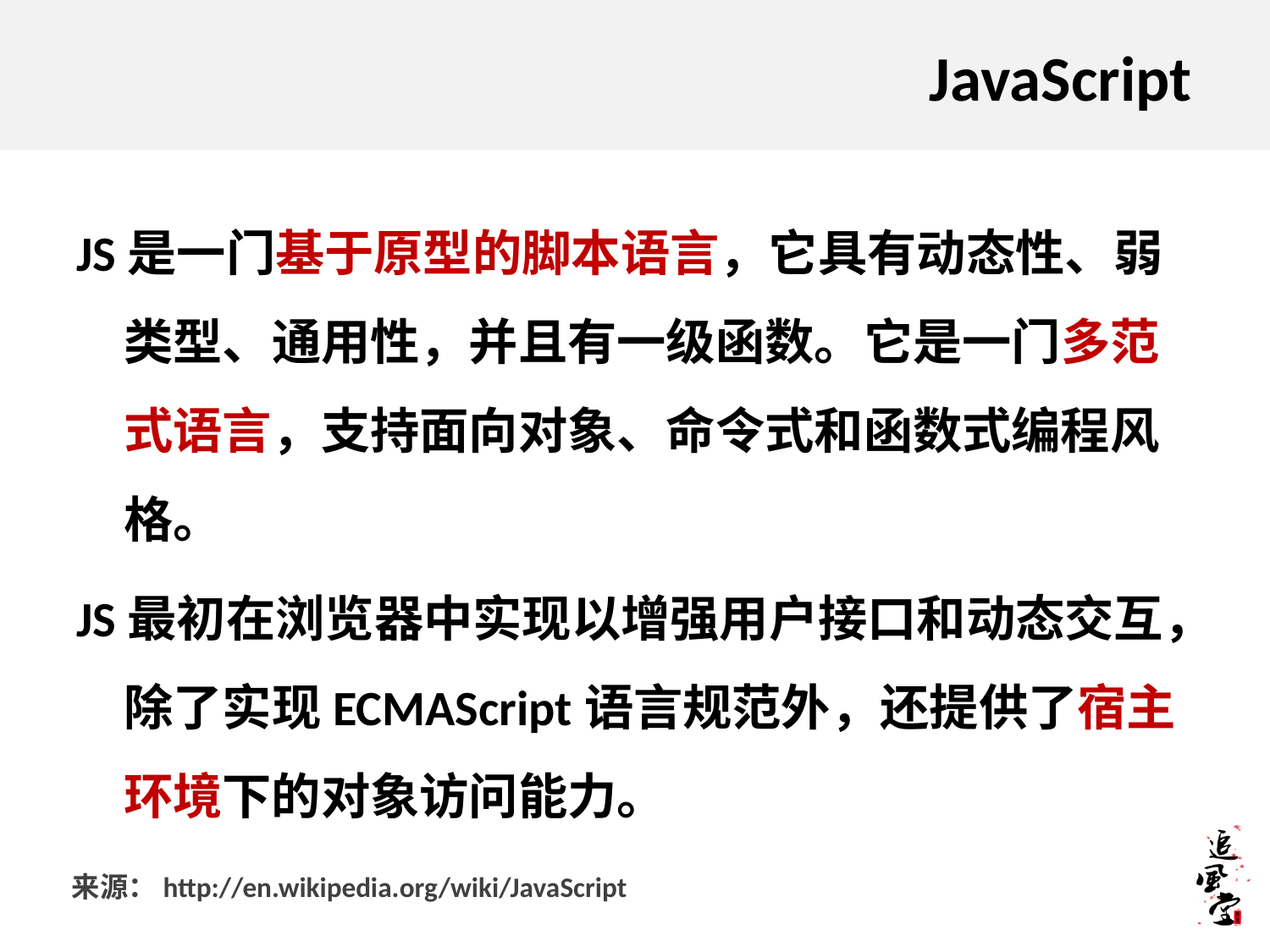

# JavaScript
JS是一门基于原型的脚本语言，它具有动态性、弱类型、通用性，并且有一级函数。它是一门多范式语言，支持面向对象、命令式和函数式编程风格。
JS最初在浏览器中实现以增强用户接口和动态交互，除了实现ECMAScript语言规范外，还提供了宿主环境下的对象访问能力。

来源：http://en.wikipedia.org/wiki/JavaScript